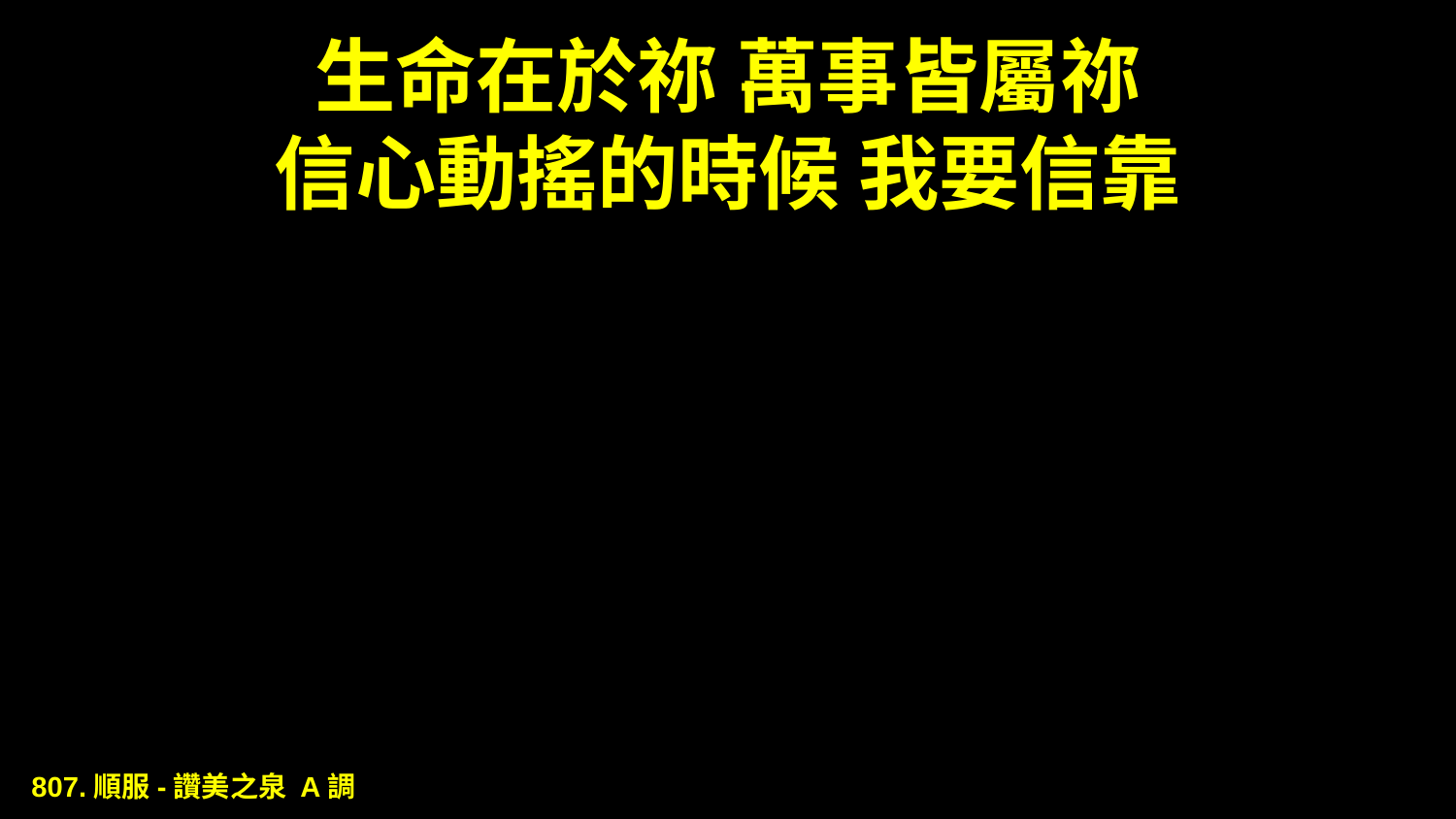

# 生命在於祢 萬事皆屬祢 信心動搖的時候 我要信靠
807.順服-讚美之泉 A調